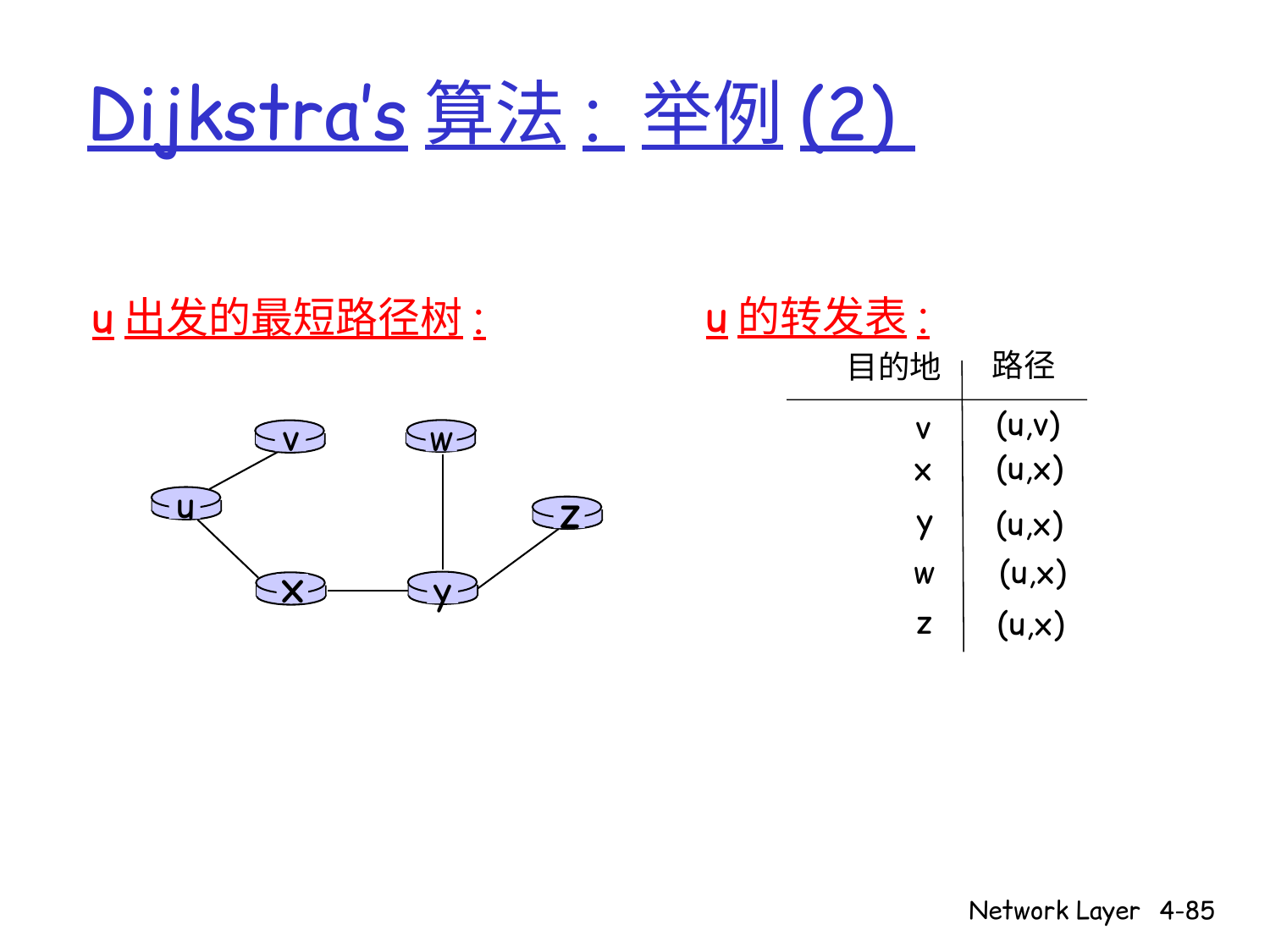

# Dijkstra’s算法: 举例(2)
u的转发表:
u出发的最短路径树:
路径
目的地

(u,v)

v
v

w

u

z

x

y

(u,x)
x
y
(u,x)
(u,x)
w
z
(u,x)
Network Layer
4-85